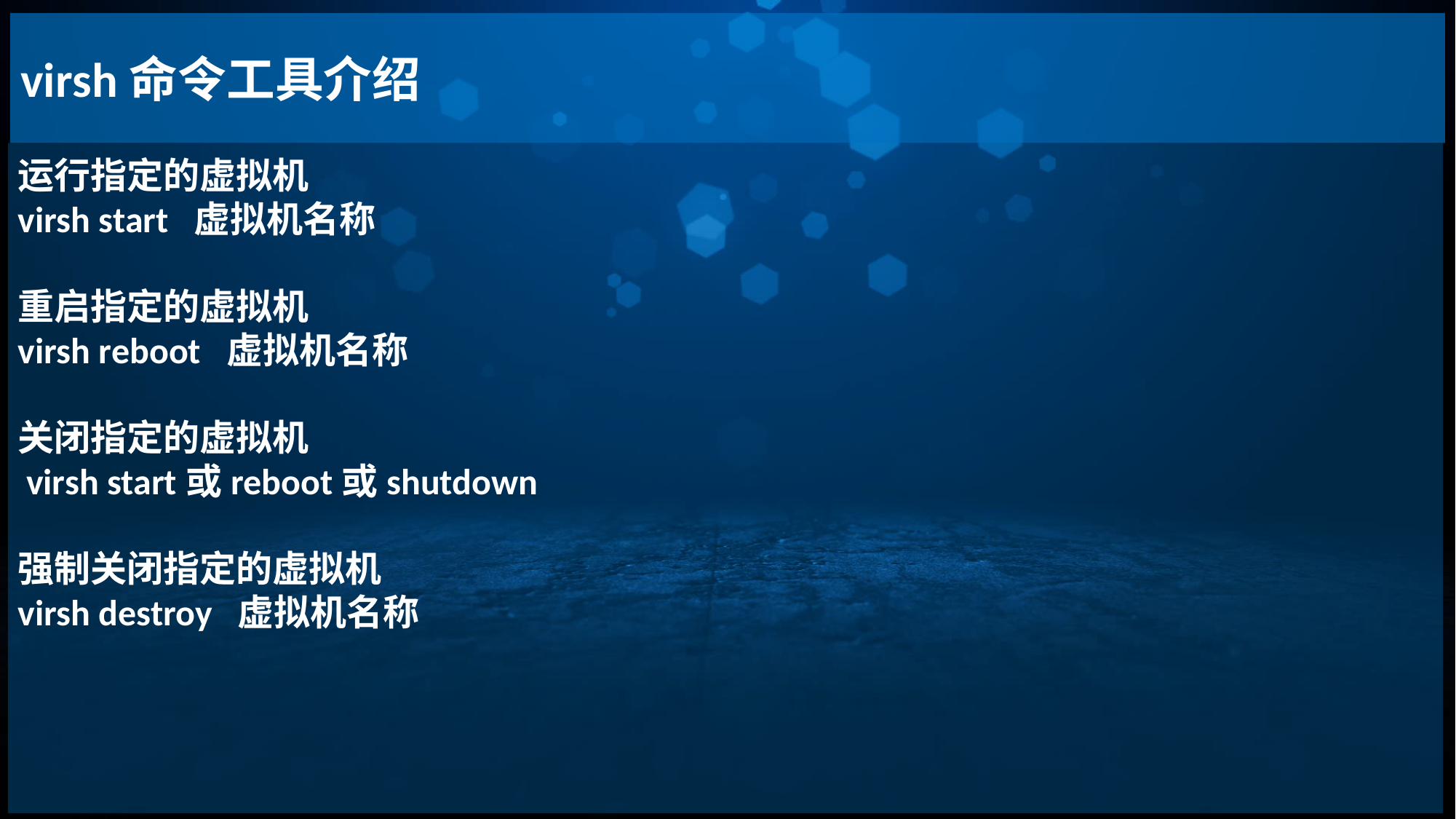

virsh命令工具介绍

运行指定的虚拟机
virsh start  虚拟机名称

重启指定的虚拟机
virsh reboot  虚拟机名称

关闭指定的虚拟机
 virsh start或reboot或shutdown

强制关闭指定的虚拟机
virsh destroy  虚拟机名称